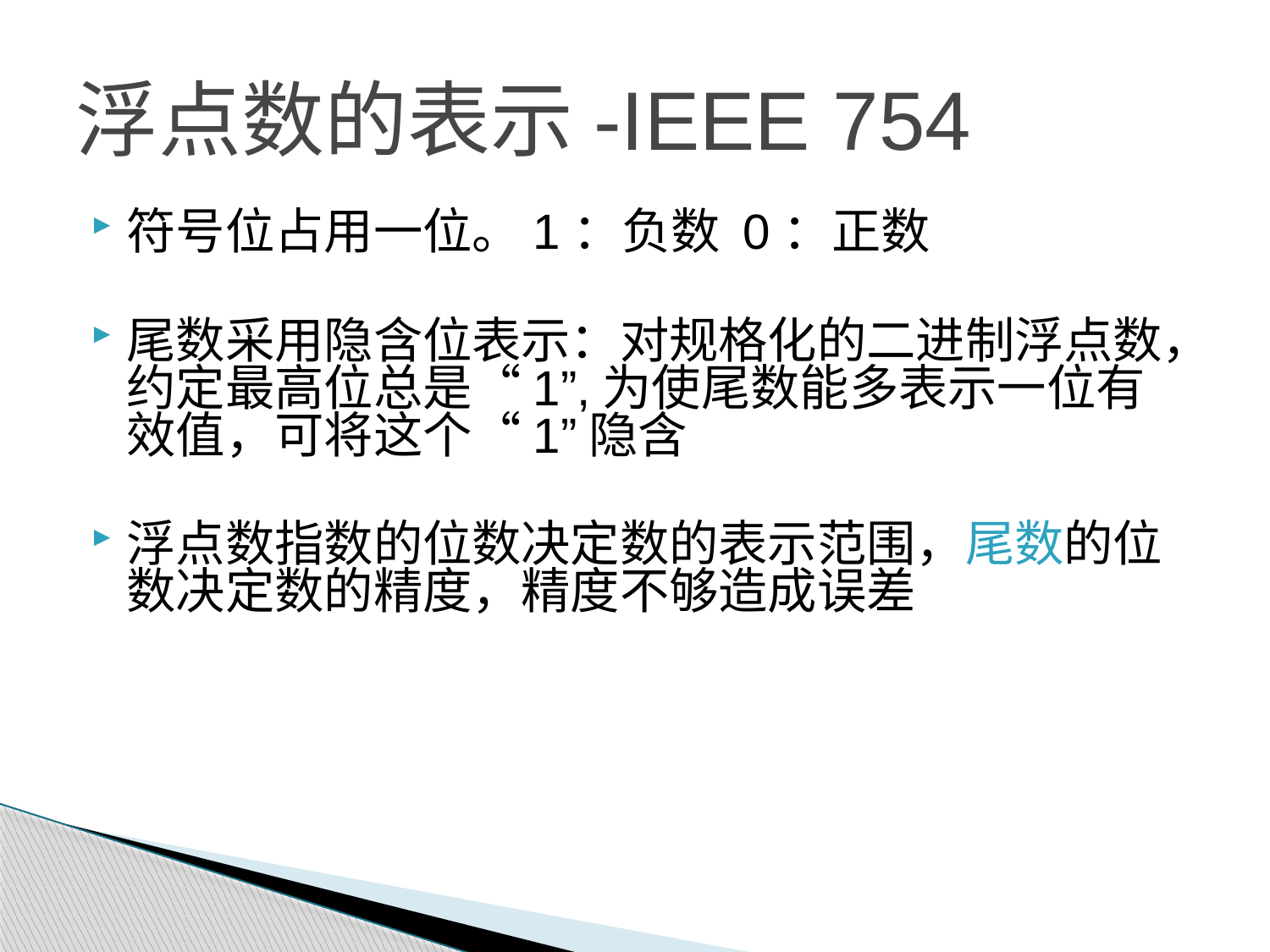

# 浮点数的表示-IEEE 754
符号位占用一位。1：负数 0：正数

尾数采用隐含位表示：对规格化的二进制浮点数，约定最高位总是“1”,为使尾数能多表示一位有效值，可将这个“1”隐含

浮点数指数的位数决定数的表示范围，尾数的位数决定数的精度，精度不够造成误差